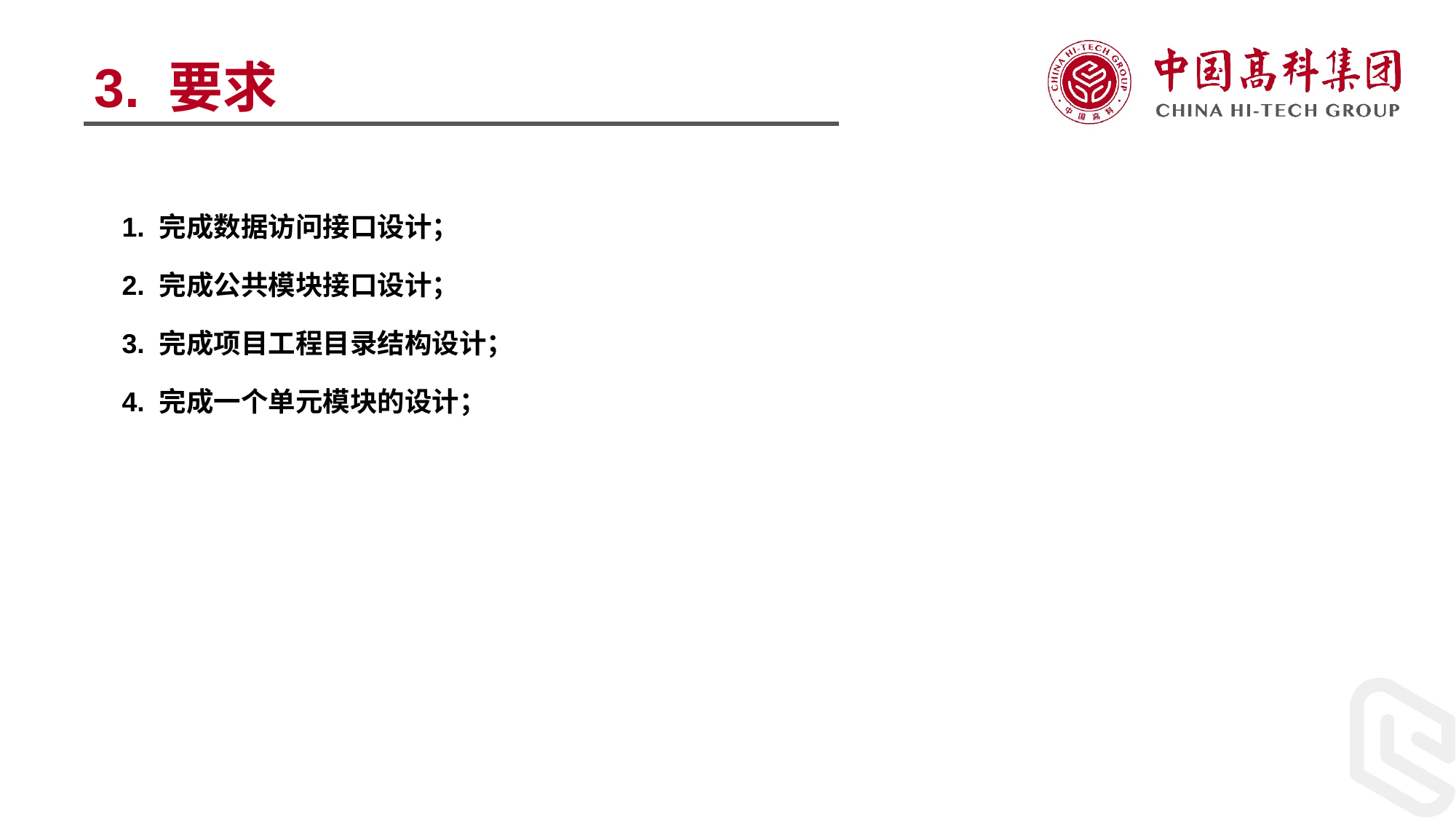

3. 要求
1. 完成数据访问接口设计；
2. 完成公共模块接口设计；
3. 完成项目工程目录结构设计；
4. 完成一个单元模块的设计；